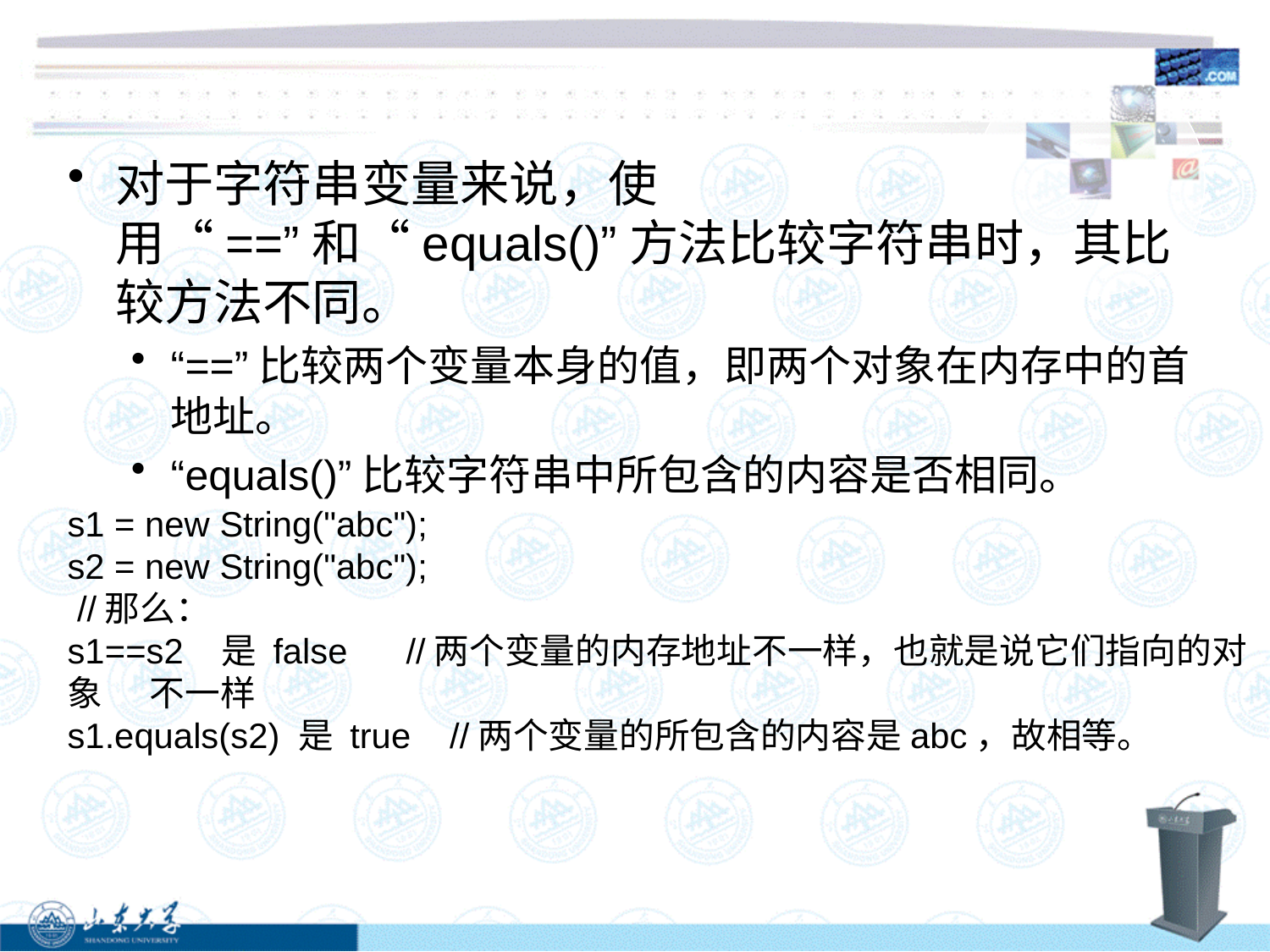

#
对于字符串变量来说，使用“==”和“equals()”方法比较字符串时，其比较方法不同。
“==”比较两个变量本身的值，即两个对象在内存中的首地址。
“equals()”比较字符串中所包含的内容是否相同。

s1 = new String("abc");
s2 = new String("abc");
 //那么：
s1==s2   是 false      //两个变量的内存地址不一样，也就是说它们指向的对象      不一样
s1.equals(s2) 是 true    //两个变量的所包含的内容是abc，故相等。